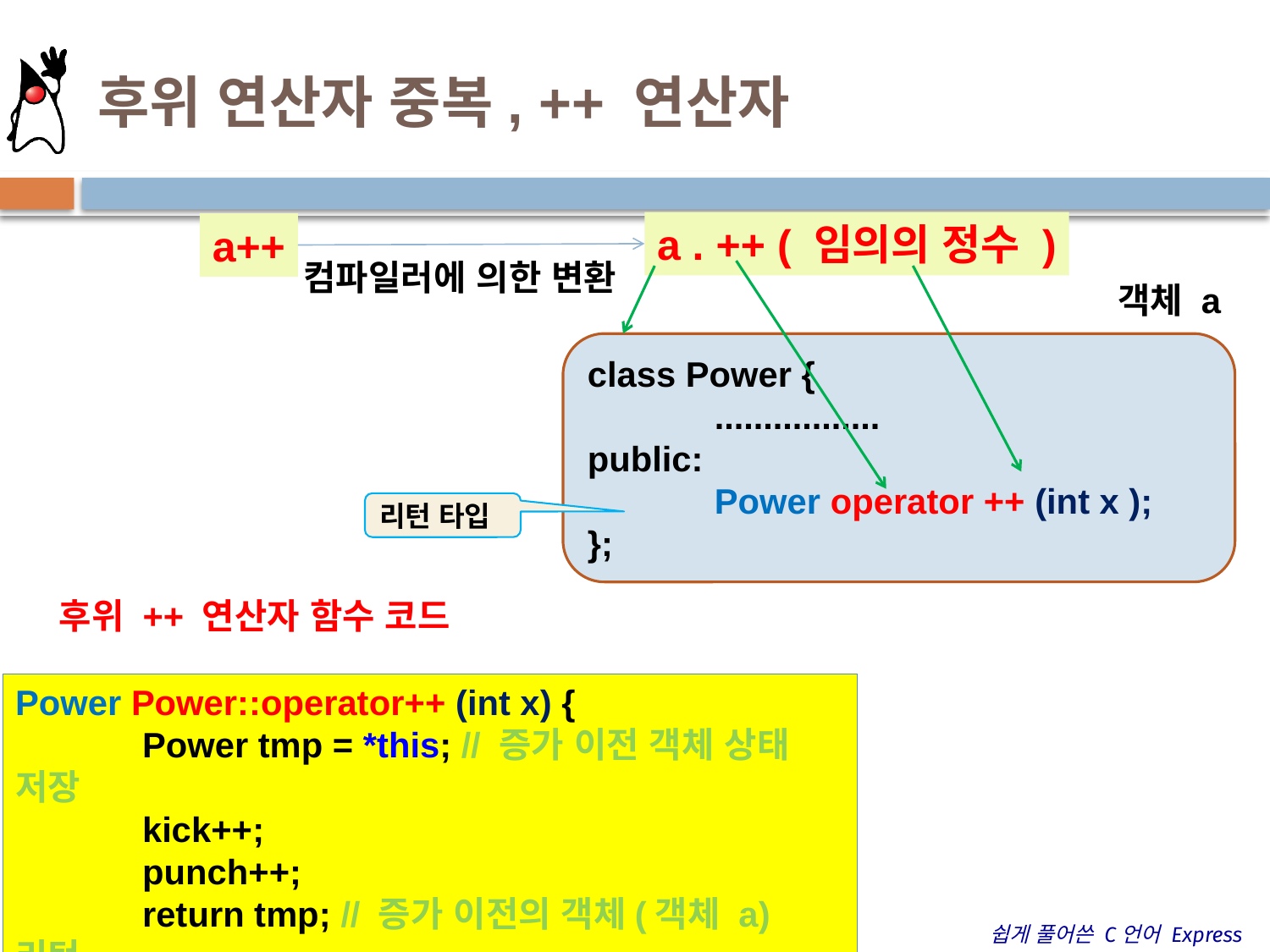

# 후위 연산자 중복, ++ 연산자
37
a . ++ ( 임의의 정수 )
a++
컴파일러에 의한 변환
객체 a
class Power {
	.................
public:
	Power operator ++ (int x );
};
리턴 타입
후위 ++ 연산자 함수 코드
Power Power::operator++ (int x) {
	Power tmp = *this; // 증가 이전 객체 상태 저장
	kick++;
	punch++;
	return tmp; // 증가 이전의 객체(객체 a) 리턴
}